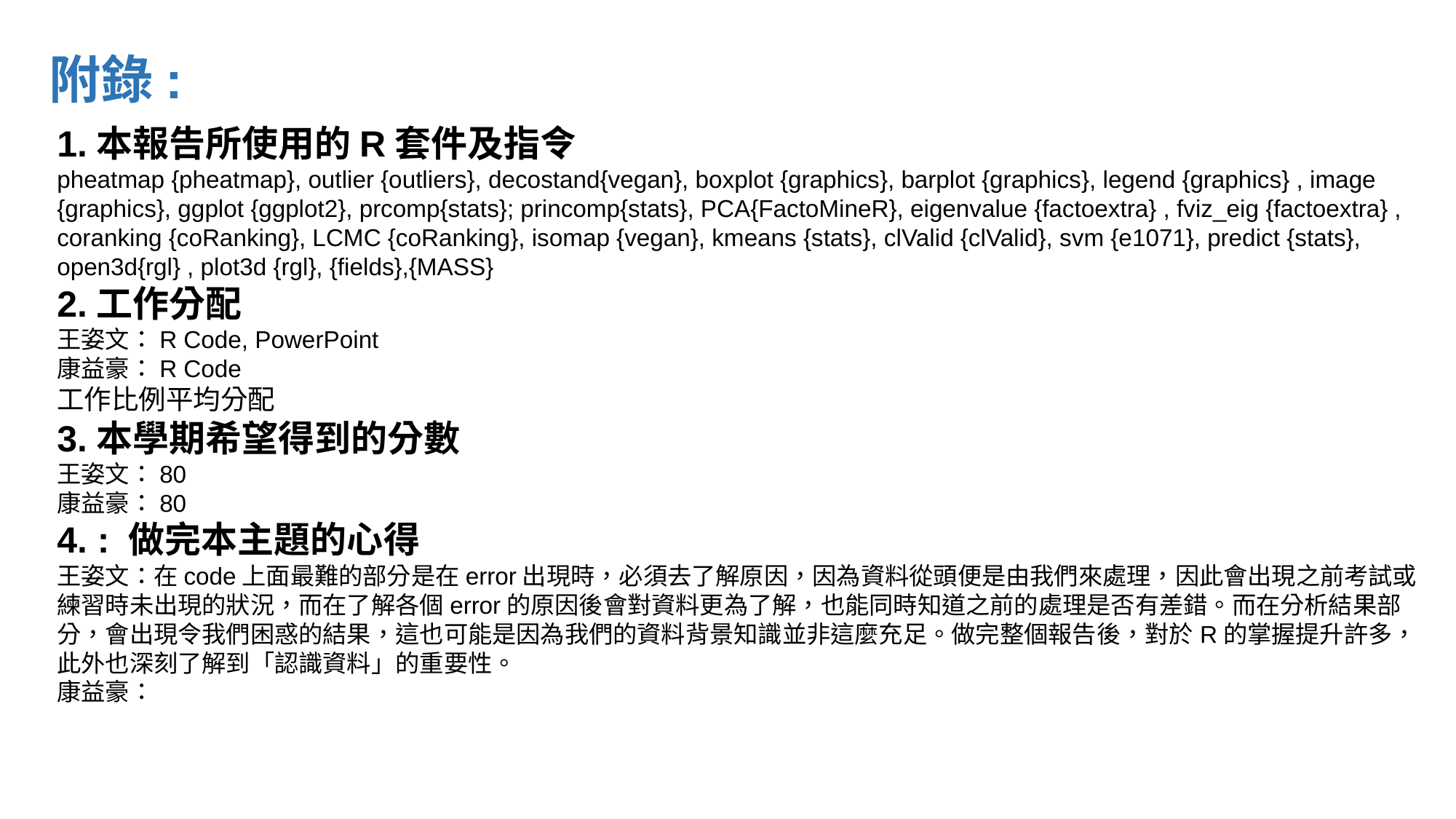

附錄:
1.本報告所使用的R套件及指令
pheatmap {pheatmap}, outlier {outliers}, decostand{vegan}, boxplot {graphics}, barplot {graphics}, legend {graphics} , image {graphics}, ggplot {ggplot2}, prcomp{stats}; princomp{stats}, PCA{FactoMineR}, eigenvalue {factoextra} , fviz_eig {factoextra} , coranking {coRanking}, LCMC {coRanking}, isomap {vegan}, kmeans {stats}, clValid {clValid}, svm {e1071}, predict {stats}, open3d{rgl} , plot3d {rgl}, {fields},{MASS}
2.工作分配
王姿文：R Code, PowerPoint
康益豪：R Code
工作比例平均分配
3.本學期希望得到的分數
王姿文：80
康益豪：80
4. : 做完本主題的心得
王姿文：在code上面最難的部分是在error出現時，必須去了解原因，因為資料從頭便是由我們來處理，因此會出現之前考試或練習時未出現的狀況，而在了解各個error的原因後會對資料更為了解，也能同時知道之前的處理是否有差錯。而在分析結果部分，會出現令我們困惑的結果，這也可能是因為我們的資料背景知識並非這麼充足。做完整個報告後，對於R的掌握提升許多，此外也深刻了解到「認識資料」的重要性。
康益豪：